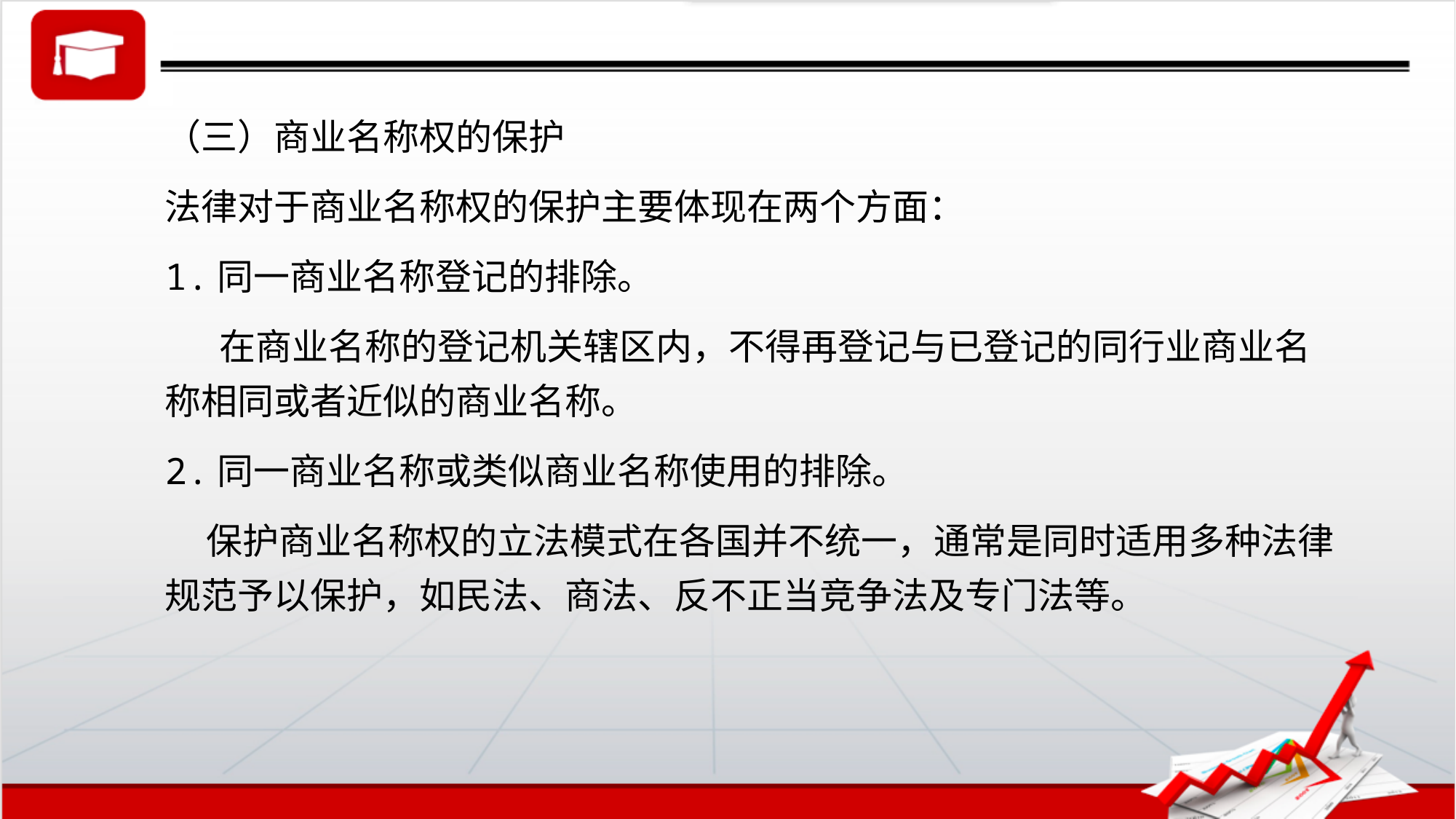

（三）商业名称权的保护
法律对于商业名称权的保护主要体现在两个方面：
1.同一商业名称登记的排除。
在商业名称的登记机关辖区内，不得再登记与已登记的同行业商业名称相同或者近似的商业名称。
2.同一商业名称或类似商业名称使用的排除。
    保护商业名称权的立法模式在各国并不统一，通常是同时适用多种法律规范予以保护，如民法、商法、反不正当竞争法及专门法等。